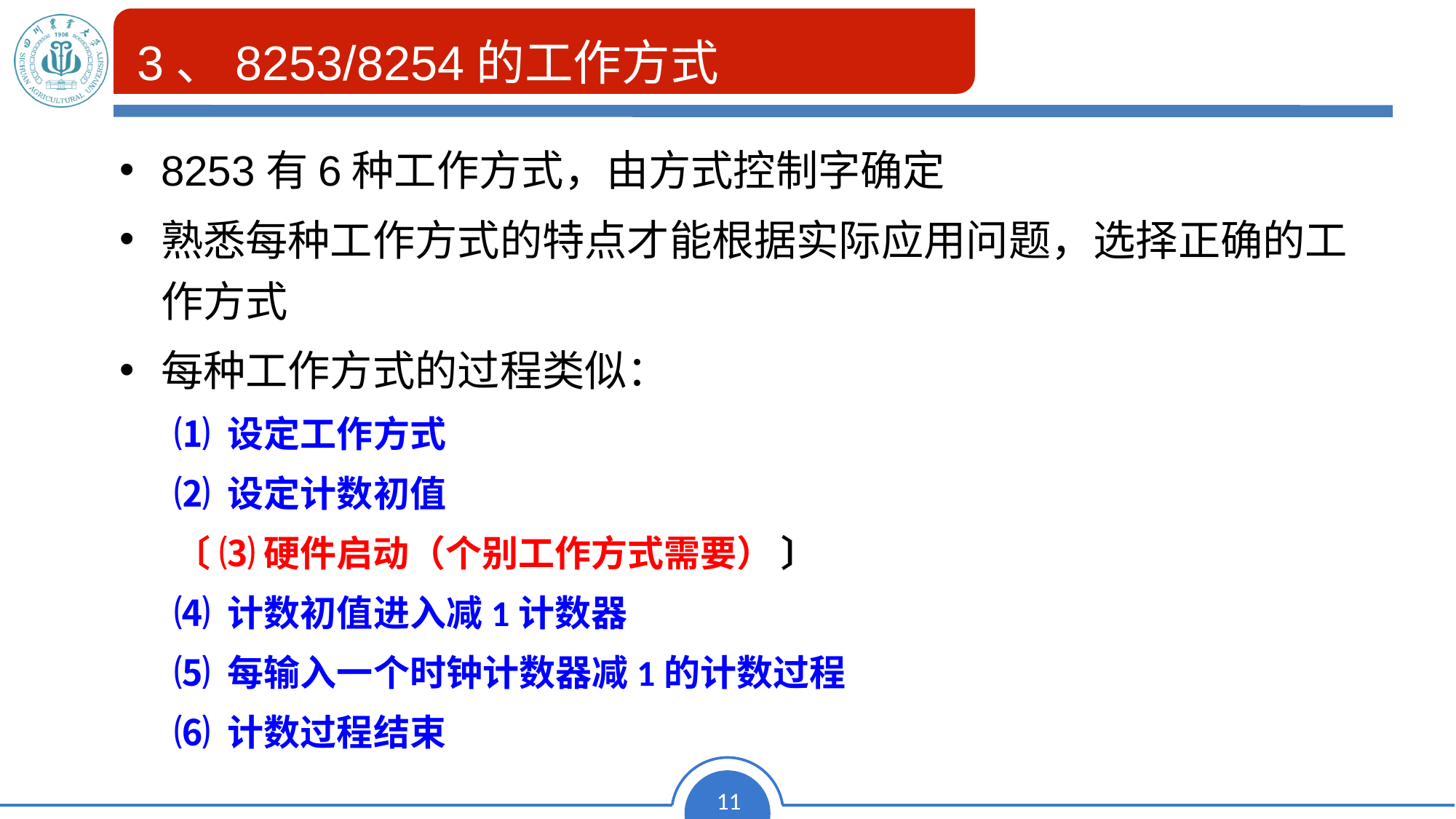

# 3、8253/8254的工作方式
8253有6种工作方式，由方式控制字确定
熟悉每种工作方式的特点才能根据实际应用问题，选择正确的工作方式
每种工作方式的过程类似：
⑴ 设定工作方式
⑵ 设定计数初值
〔 ⑶ 硬件启动（个别工作方式需要） 〕
⑷ 计数初值进入减1计数器
⑸ 每输入一个时钟计数器减1的计数过程
⑹ 计数过程结束